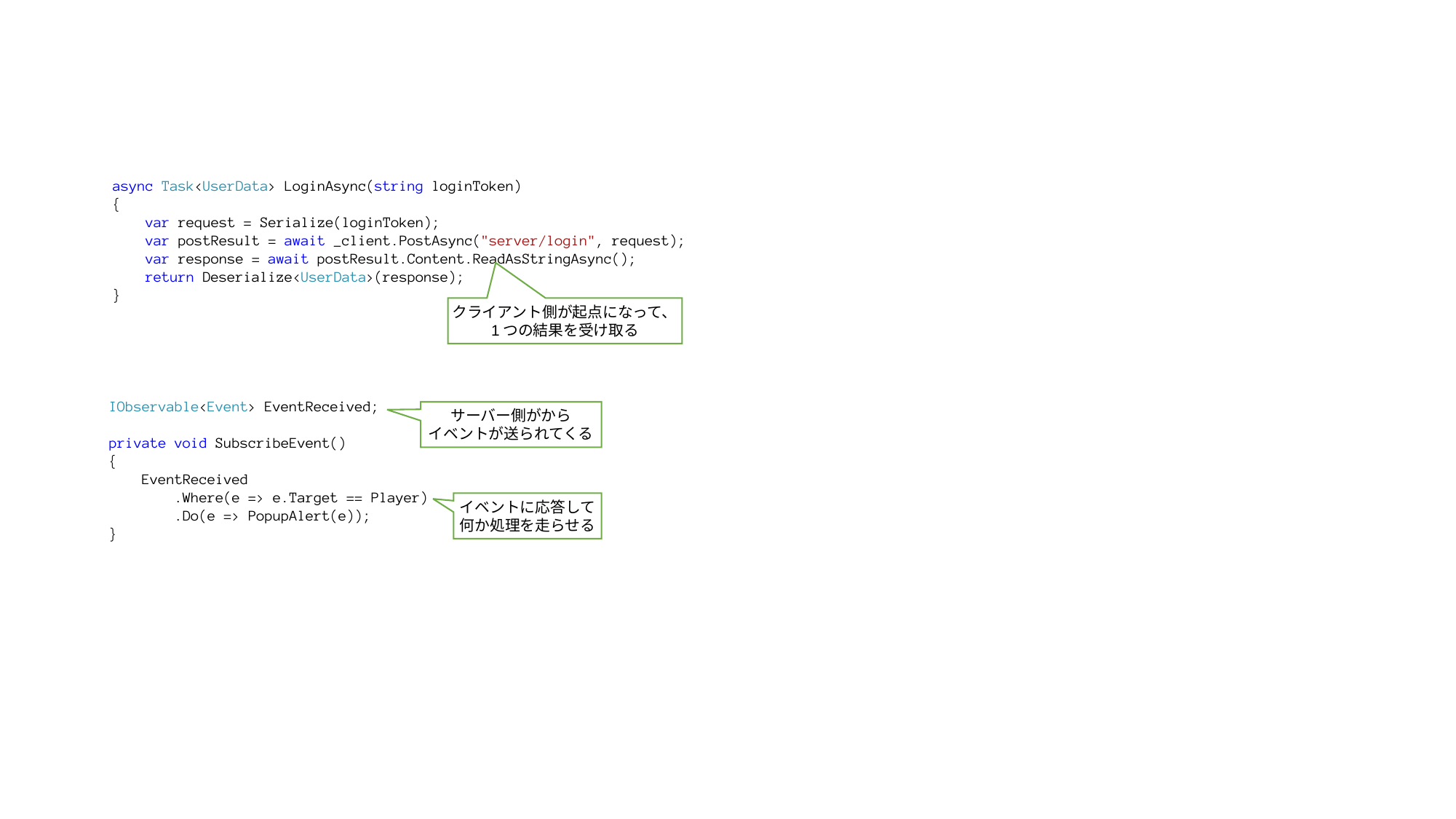

async Task<UserData> LoginAsync(string loginToken)
{
    var request = Serialize(loginToken);
    var postResult = await _client.PostAsync("server/login", request);
    var response = await postResult.Content.ReadAsStringAsync();
    return Deserialize<UserData>(response);
}
クライアント側が起点になって、1つの結果を受け取る
IObservable<Event> EventReceived;

private void SubscribeEvent()
{
    EventReceived
        .Where(e => e.Target == Player)
        .Do(e => PopupAlert(e));
}
サーバー側がから
イベントが送られてくる
イベントに応答して何か処理を走らせる